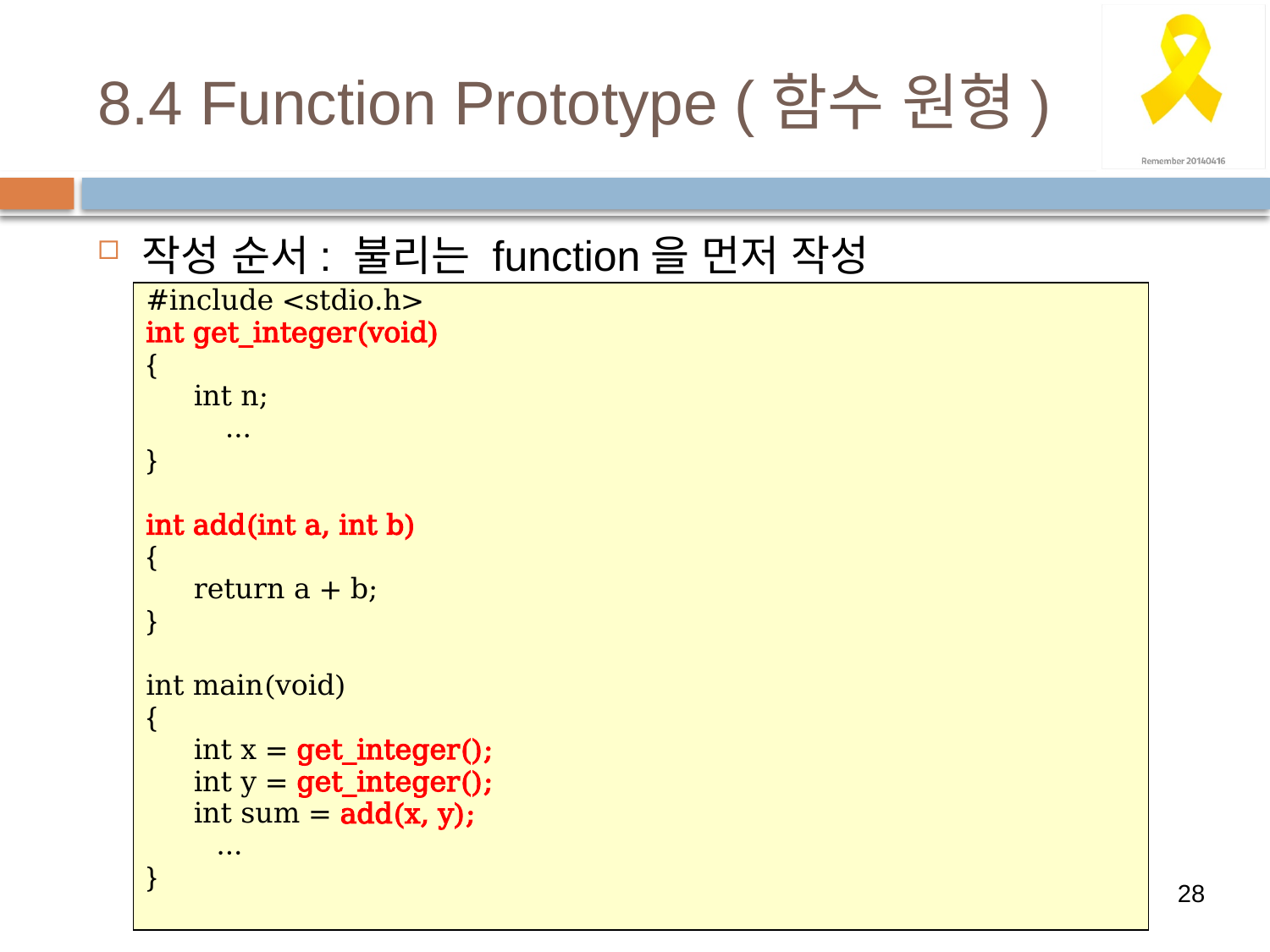

# 8.4 Function Prototype (함수 원형)
작성 순서: 불리는 function을 먼저 작성
#include <stdio.h>
int get_integer(void)
{
	int n;
         …
}

int add(int a, int b)
{
	return a + b;
}

int main(void)
{
	int x = get_integer();
	int y = get_integer();
	int sum = add(x, y);
        …
}
28